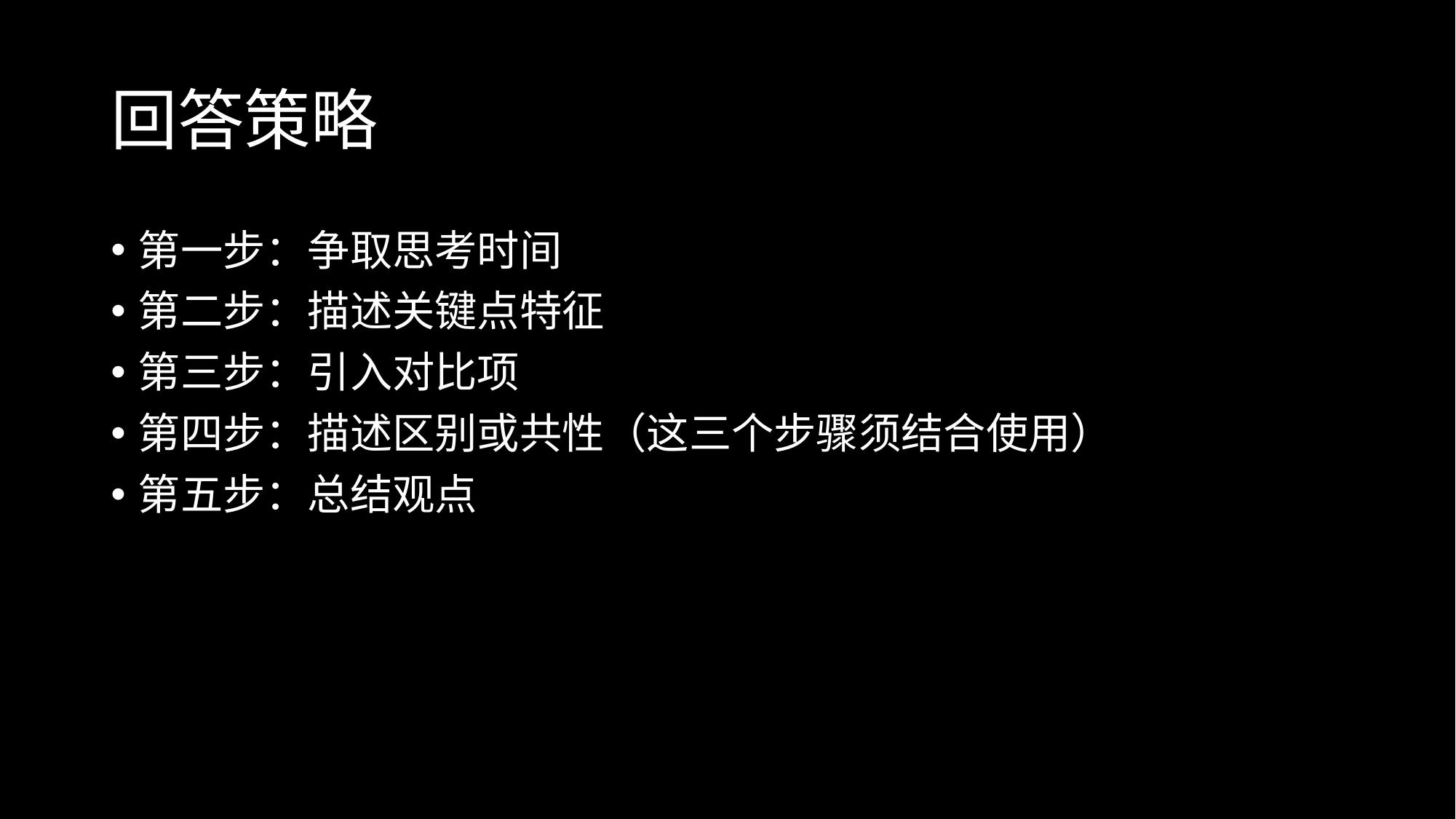

# 回答策略
第一步：争取思考时间
第二步：描述关键点特征
第三步：引入对比项
第四步：描述区别或共性（这三个步骤须结合使用）
第五步：总结观点